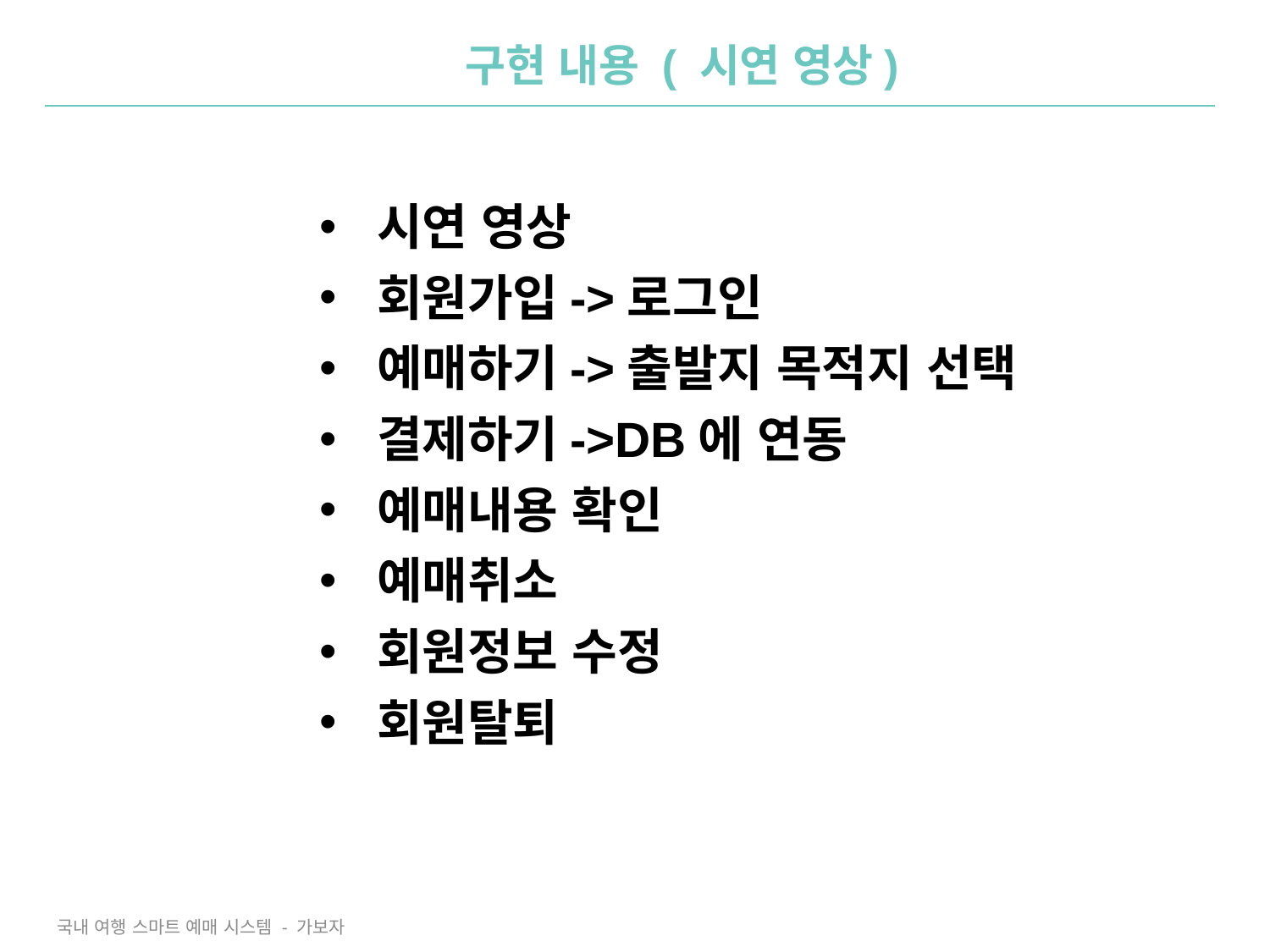

구현 내용 ( 시연 영상)
 시연 영상
 회원가입->로그인
 예매하기->출발지 목적지 선택
 결제하기->DB에 연동
 예매내용 확인
 예매취소
 회원정보 수정
 회원탈퇴

국내 여행 스마트 예매 시스템 - 가보자